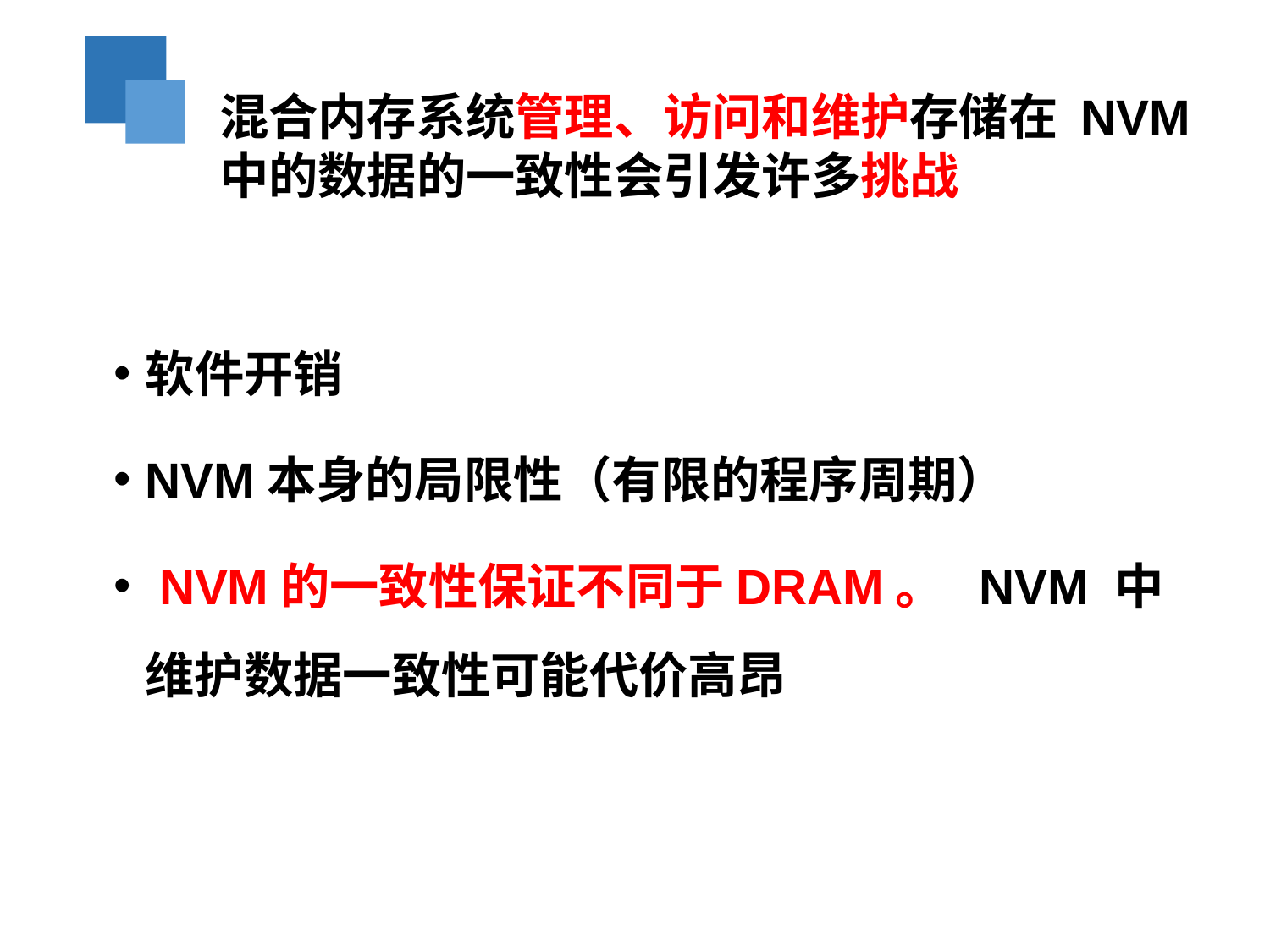

混合内存系统管理、访问和维护存储在 NVM 中的数据的一致性会引发许多挑战
软件开销
NVM本身的局限性（有限的程序周期）
 NVM的一致性保证不同于DRAM。  NVM 中维护数据一致性可能代价高昂